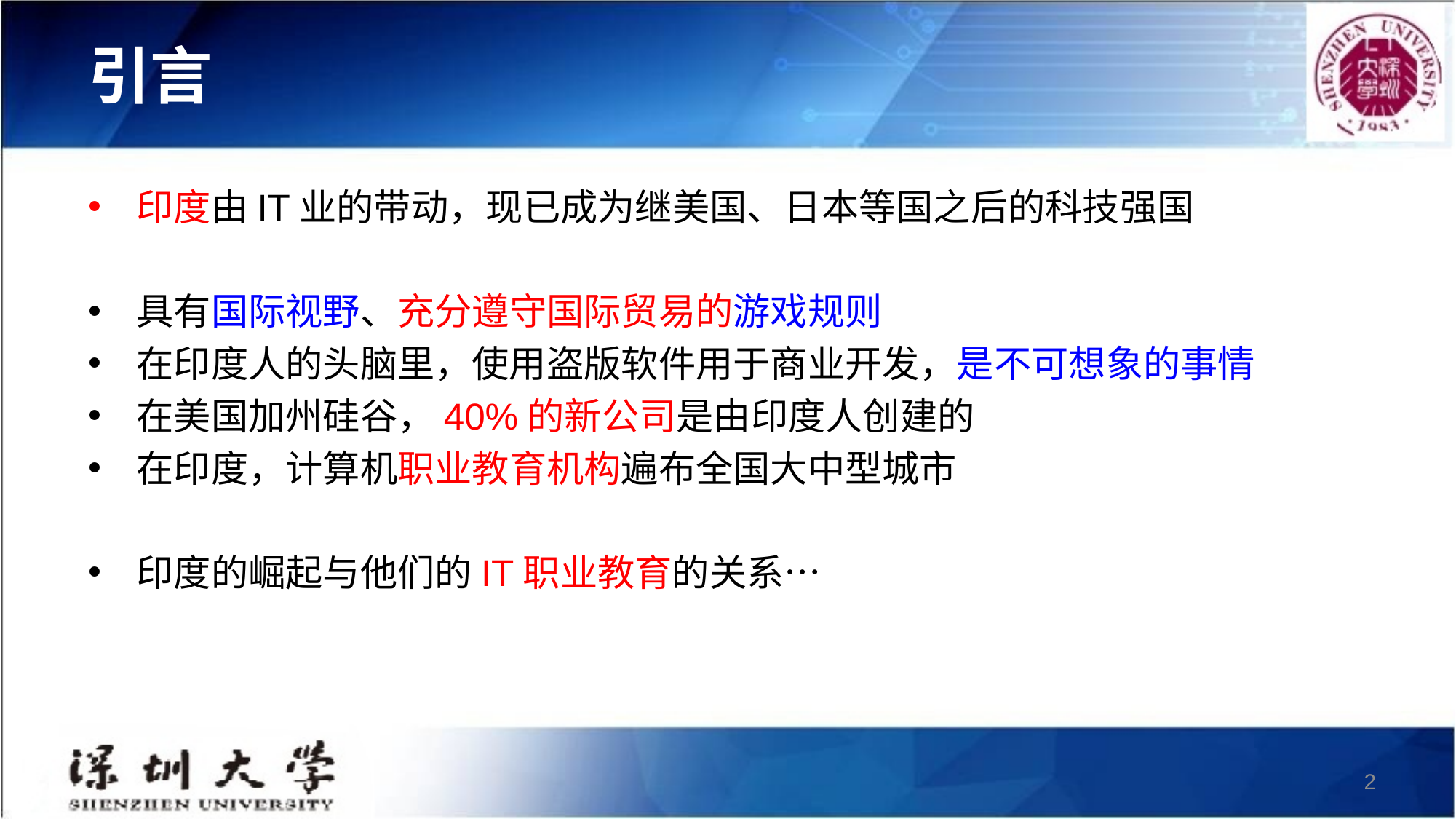

# 引言
印度由IT业的带动，现已成为继美国、日本等国之后的科技强国

具有国际视野、充分遵守国际贸易的游戏规则
在印度人的头脑里，使用盗版软件用于商业开发，是不可想象的事情
在美国加州硅谷，40%的新公司是由印度人创建的
在印度，计算机职业教育机构遍布全国大中型城市

印度的崛起与他们的IT职业教育的关系…
2